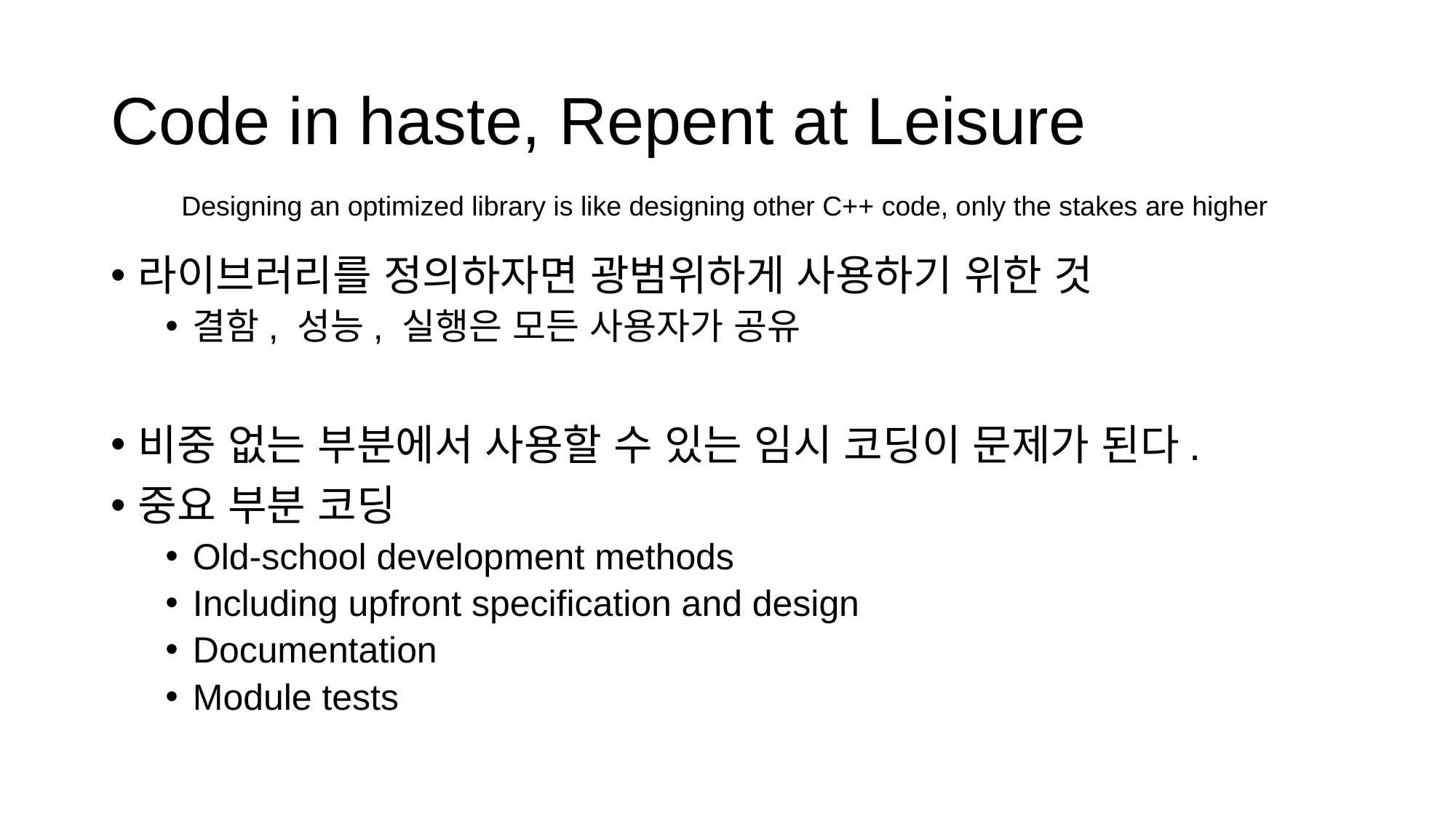

# Code in haste, Repent at Leisure
Designing an optimized library is like designing other C++ code, only the stakes are higher
라이브러리를 정의하자면 광범위하게 사용하기 위한 것
결함, 성능, 실행은 모든 사용자가 공유

비중 없는 부분에서 사용할 수 있는 임시 코딩이 문제가 된다.
중요 부분 코딩
Old-school development methods
Including upfront specification and design
Documentation
Module tests